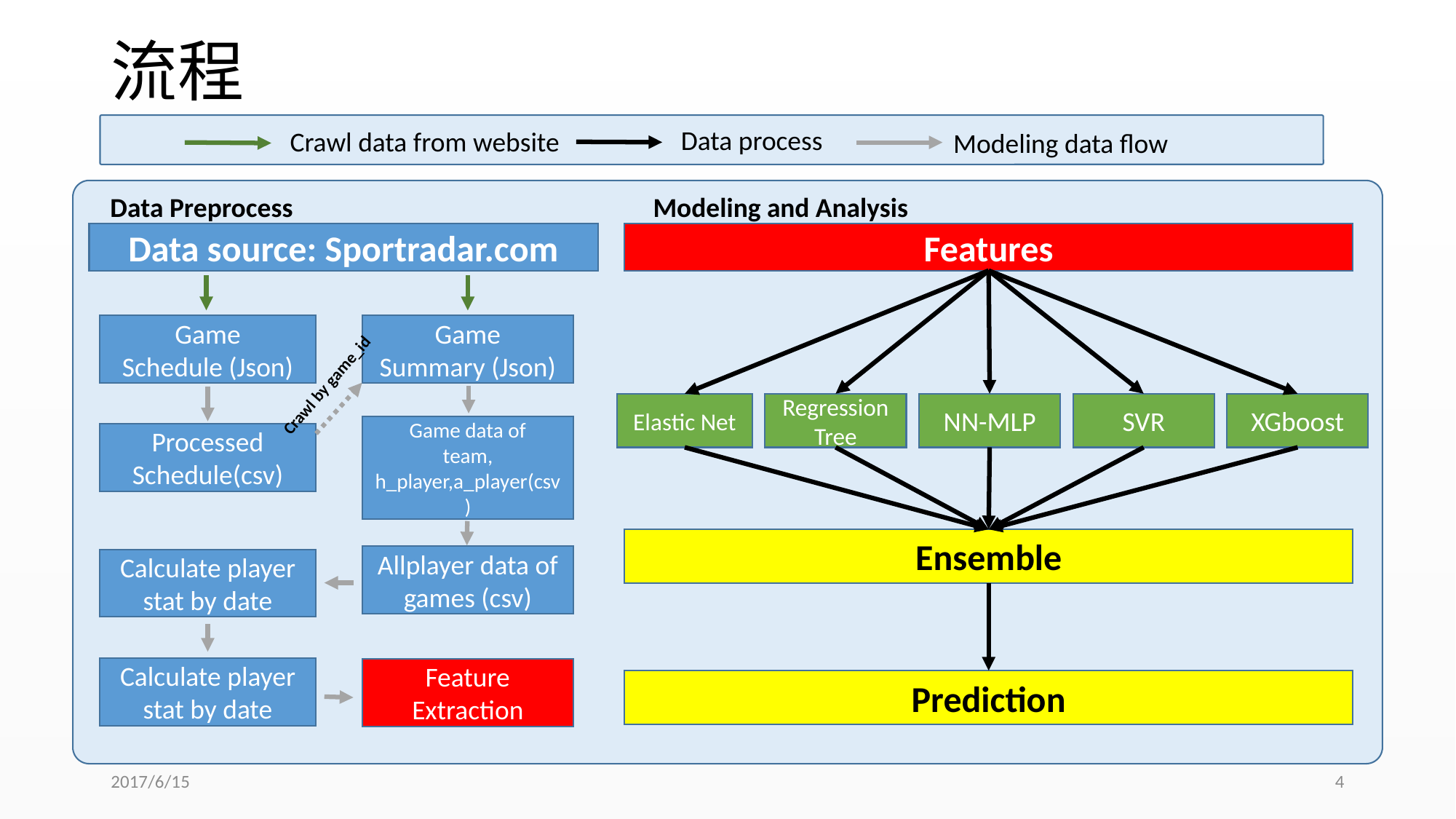

# 流程

Data process
Crawl data from website
Modeling data flow

Data Preprocess
Modeling and Analysis
Data source: Sportradar.com
Features
Game
Schedule (Json)
Game
Summary (Json)
Crawl by game_id
XGboost
SVR
Elastic Net
Regression Tree
NN-MLP
Game data of
team, h_player,a_player(csv)
Processed
Schedule(csv)
Ensemble
Allplayer data of games (csv)
Calculate player stat by date
Calculate player stat by date
Feature Extraction
Prediction
2017/6/15
4